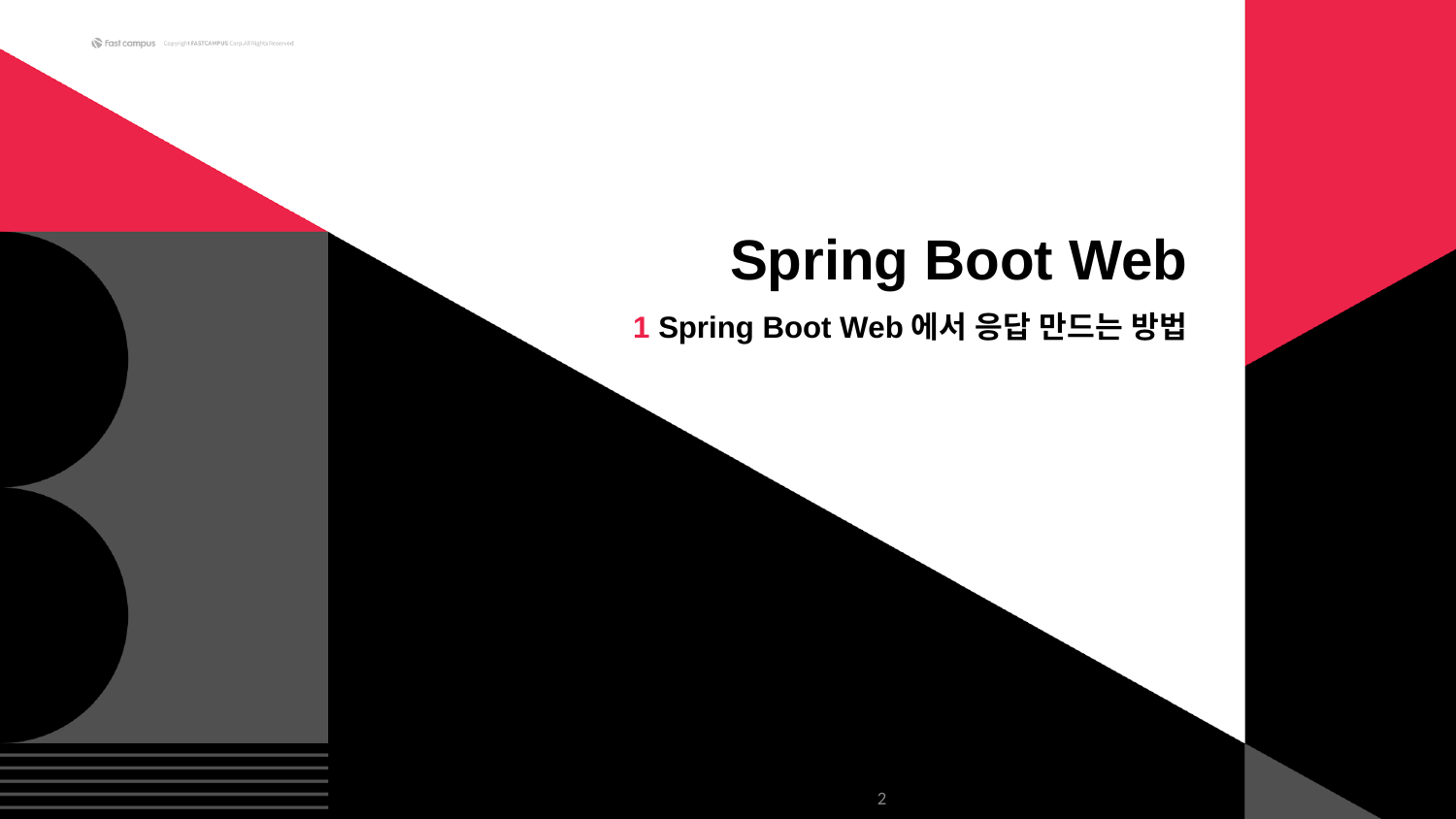

Spring Boot Web

1 Spring Boot Web에서 응답 만드는 방법
2